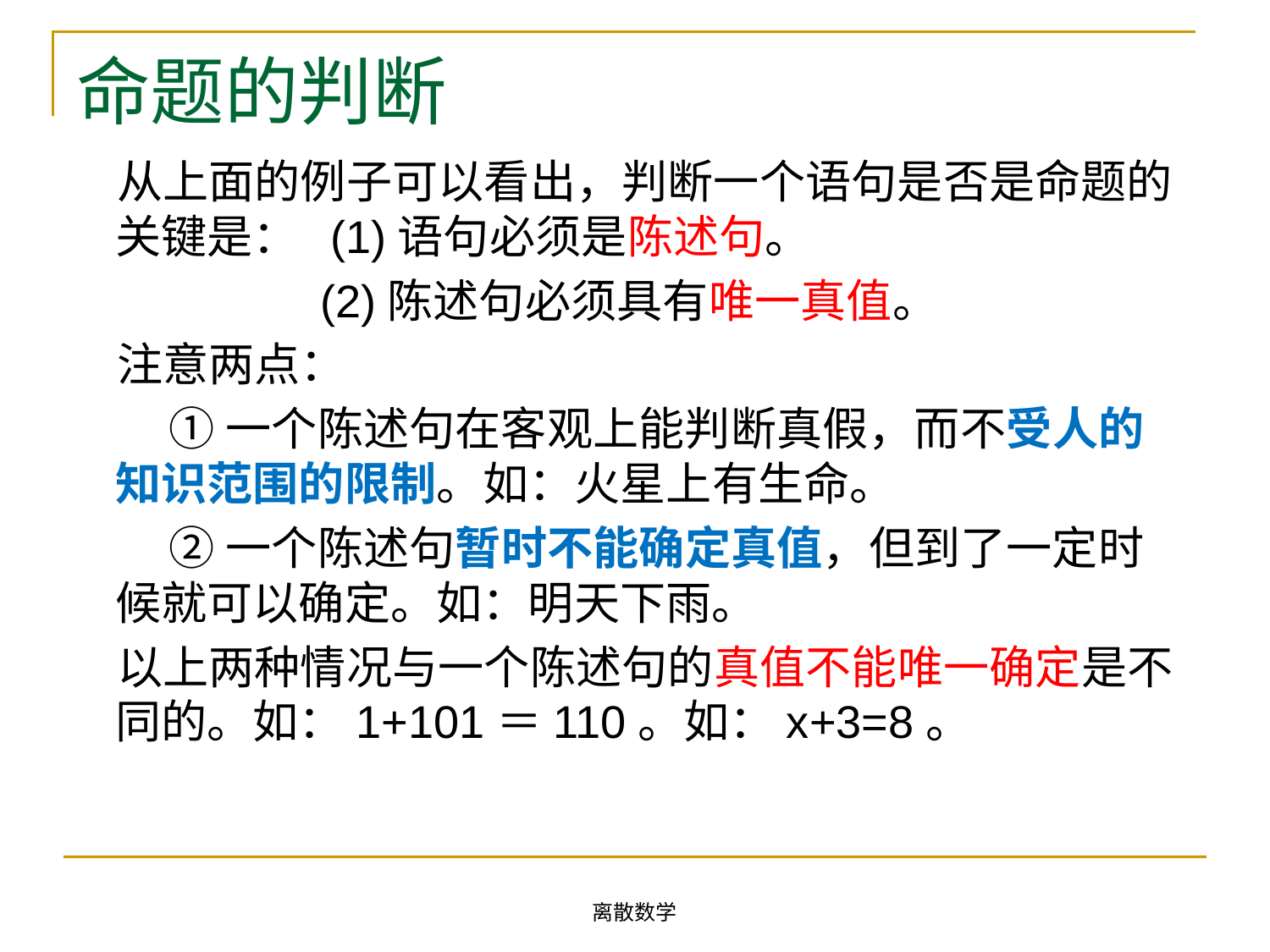

# 命题的判断
从上面的例子可以看出，判断一个语句是否是命题的关键是：  (1)语句必须是陈述句。
                (2)陈述句必须具有唯一真值。
注意两点：
     ①一个陈述句在客观上能判断真假，而不受人的知识范围的限制。如：火星上有生命。
     ②一个陈述句暂时不能确定真值，但到了一定时候就可以确定。如：明天下雨。
以上两种情况与一个陈述句的真值不能唯一确定是不同的。如：1+101＝110。如：x+3=8。

10
离散数学